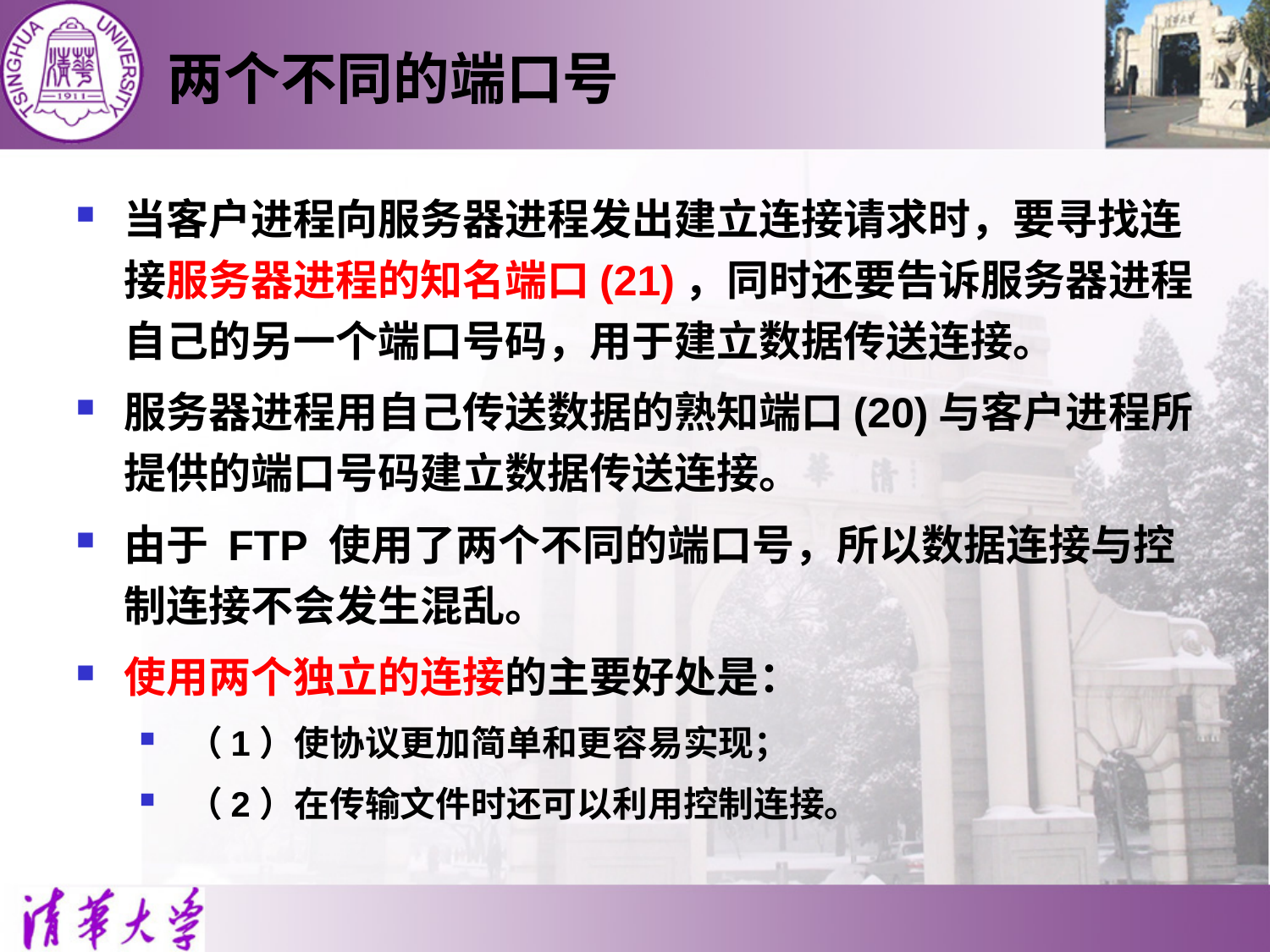

两个不同的端口号
当客户进程向服务器进程发出建立连接请求时，要寻找连接服务器进程的知名端口(21)，同时还要告诉服务器进程自己的另一个端口号码，用于建立数据传送连接。
服务器进程用自己传送数据的熟知端口(20)与客户进程所提供的端口号码建立数据传送连接。
由于 FTP 使用了两个不同的端口号，所以数据连接与控制连接不会发生混乱。
使用两个独立的连接的主要好处是：
（1）使协议更加简单和更容易实现；
（2）在传输文件时还可以利用控制连接。